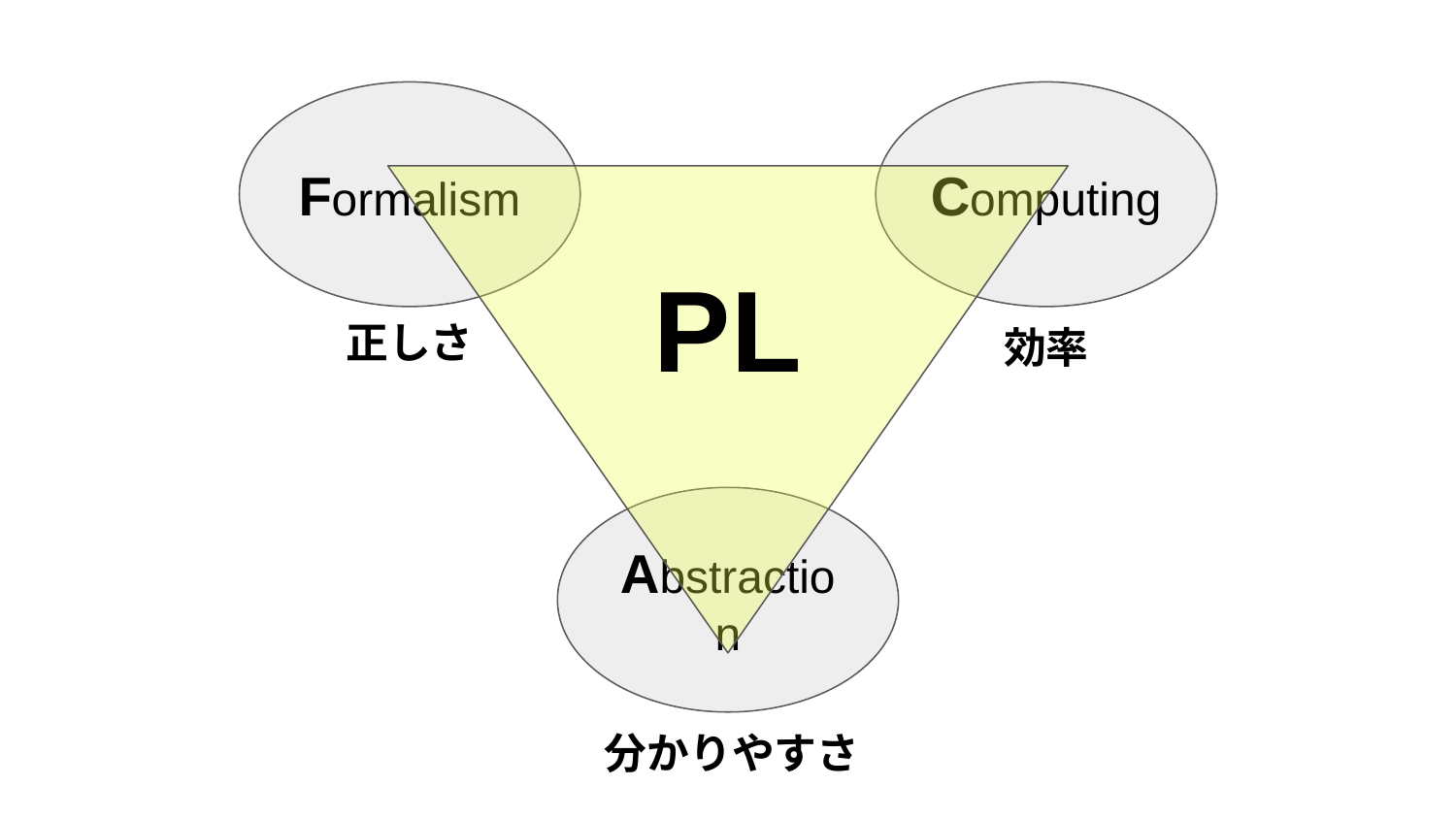

Formalism
Computing
PL
正しさ
効率
Abstraction
分かりやすさ